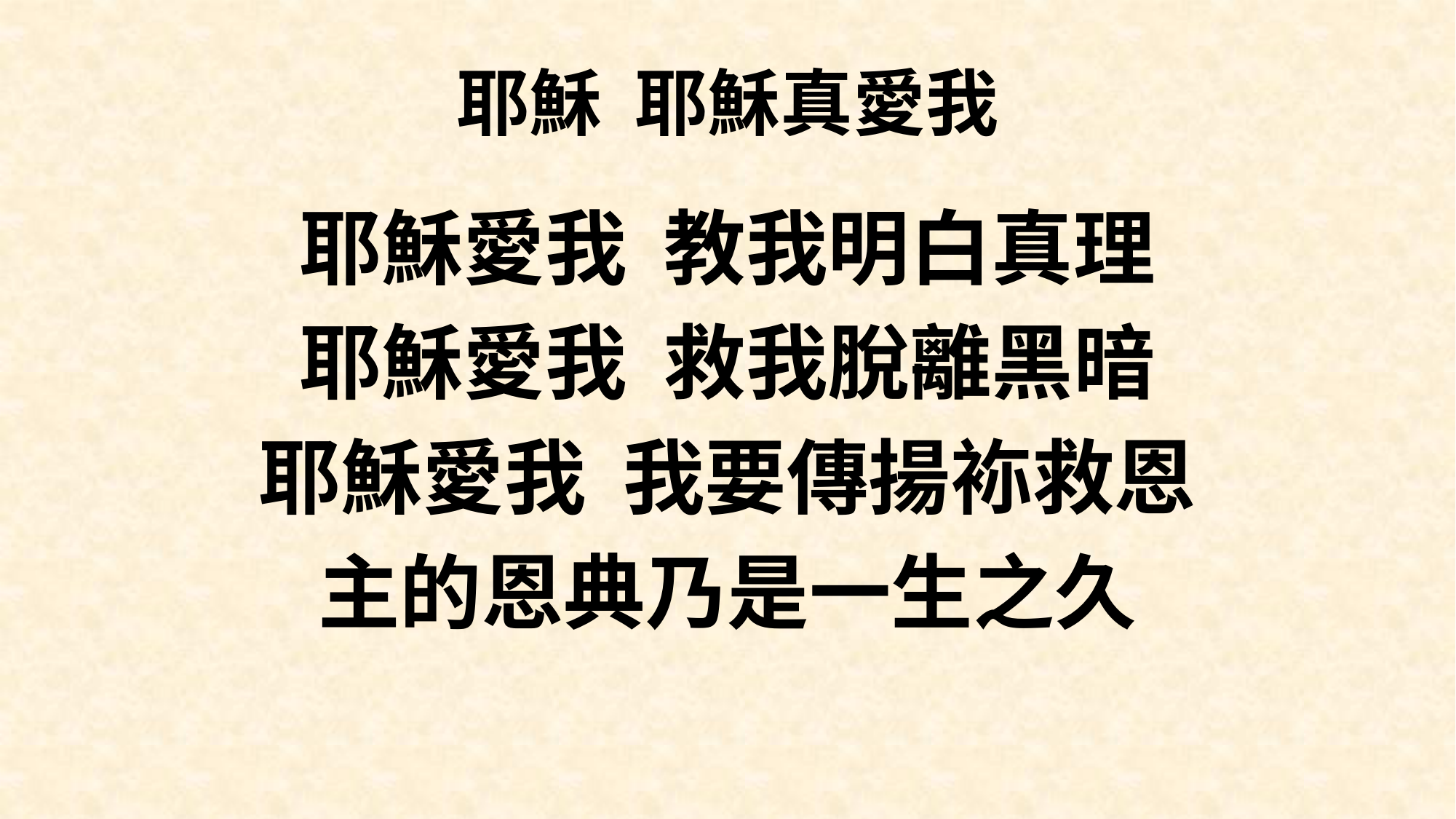

# 耶穌  耶穌真愛我
耶穌愛我  教我明白真理
耶穌愛我  救我脫離黑暗
耶穌愛我  我要傳揚袮救恩
主的恩典乃是一生之久